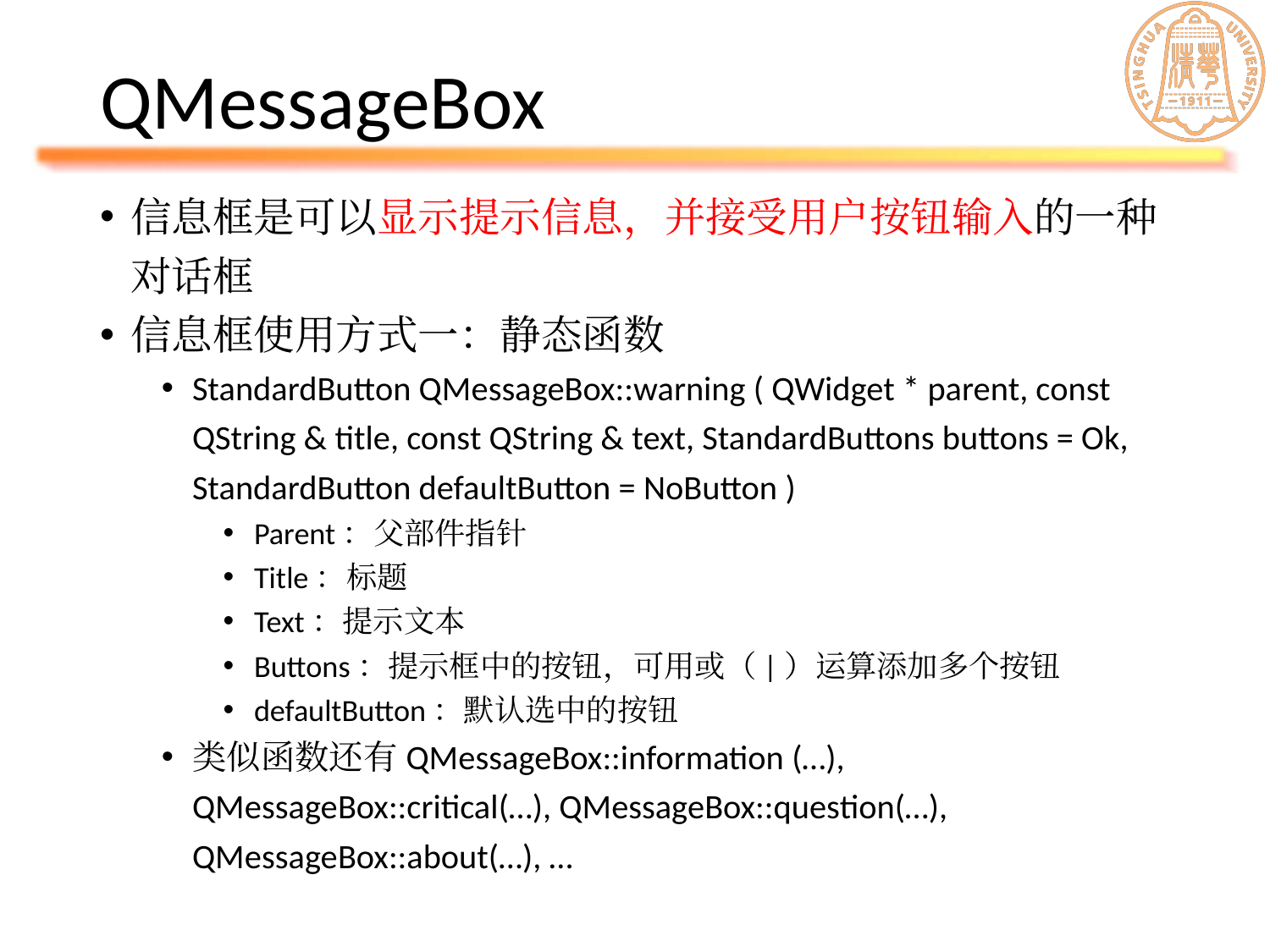

# QMessageBox
信息框是可以显示提示信息，并接受用户按钮输入的一种对话框
信息框使用方式一：静态函数
StandardButton QMessageBox::warning ( QWidget * parent, const QString & title, const QString & text, StandardButtons buttons = Ok, StandardButton defaultButton = NoButton )
Parent：父部件指针
Title：标题
Text：提示文本
Buttons：提示框中的按钮，可用或（|）运算添加多个按钮
defaultButton：默认选中的按钮
类似函数还有QMessageBox::information (…), QMessageBox::critical(…), QMessageBox::question(…), QMessageBox::about(…), …